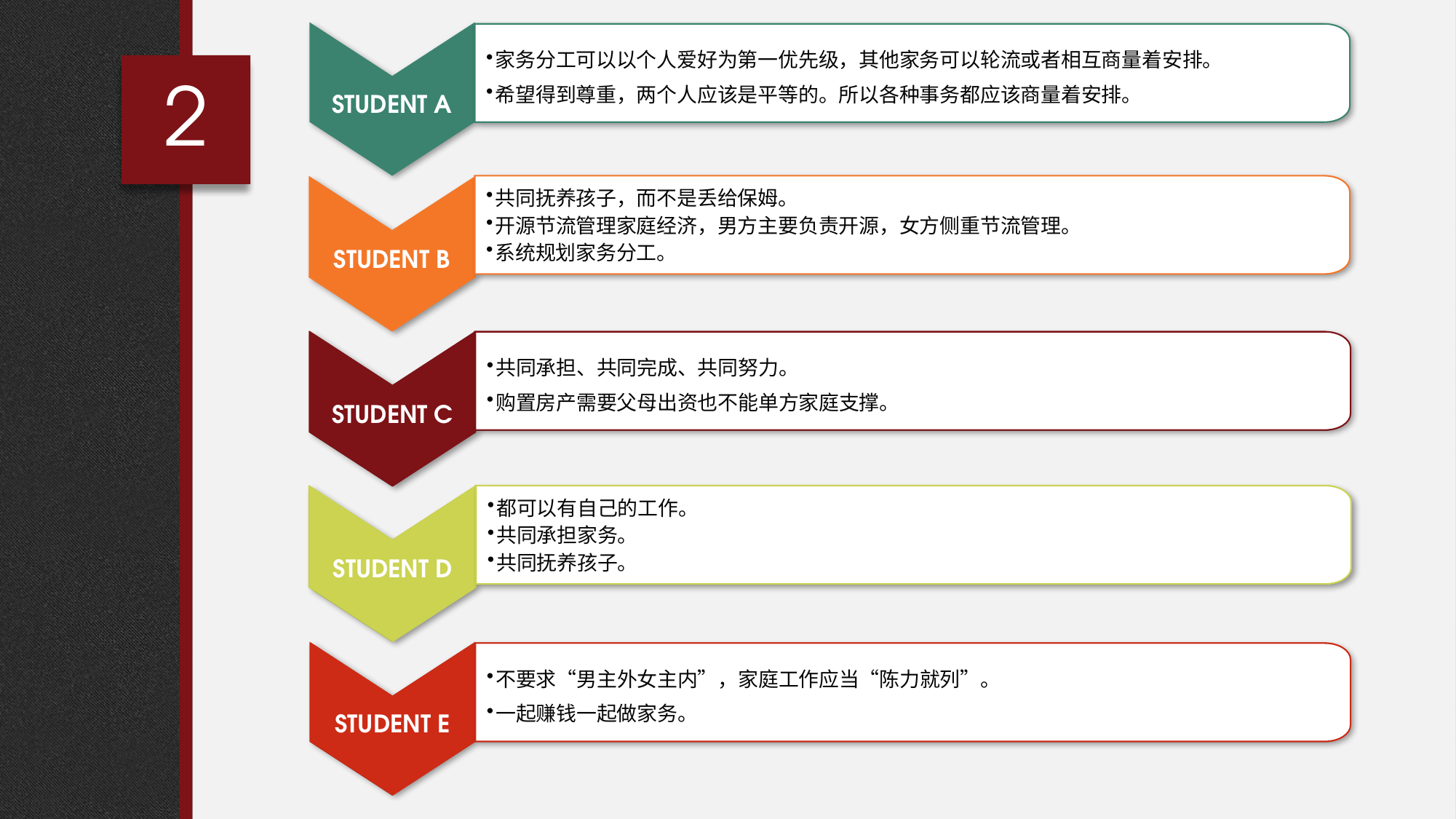

STUDENT A
家务分工可以以个人爱好为第一优先级，其他家务可以轮流或者相互商量着安排。
希望得到尊重，两个人应该是平等的。所以各种事务都应该商量着安排。
2

共同抚养孩子，而不是丢给保姆。
开源节流管理家庭经济，男方主要负责开源，女方侧重节流管理。
系统规划家务分工。
STUDENT B
标题数字等都可以通过点击和重新输入进行更改，顶部“开始”面板中可以对字体、字号、颜色、行距等进行修改。
SmartArt点击此窗口可以在文本窗格中添加或者删减文字，添加或者删减文本框个数
共同承担、共同完成、共同努力。
购置房产需要父母出资也不能单方家庭支撑。
STUDENT E
STUDENT C
标题数字等都可以通过点击和重新输入进行更改，顶部“开始”面板中可以对字体、字号、颜色、行距等进行修改。
SmartArt点击此窗口可以在文本窗格中添加或者删减文字，添加或者删减文本框个数
都可以有自己的工作。
共同承担家务。
共同抚养孩子。
STUDENT D
STUDENT D
STUDENT B
STUDENT E
标题数字等都可以通过点击和重新输入进行更改，顶部“开始”面板中可以对字体、字号、颜色、行距等进行修改。
SmartArt点击此窗口可以在文本窗格中添加或者删减文字，添加或者删减文本框个数
不要求“男主外女主内”，家庭工作应当“陈力就列”。
一起赚钱一起做家务。